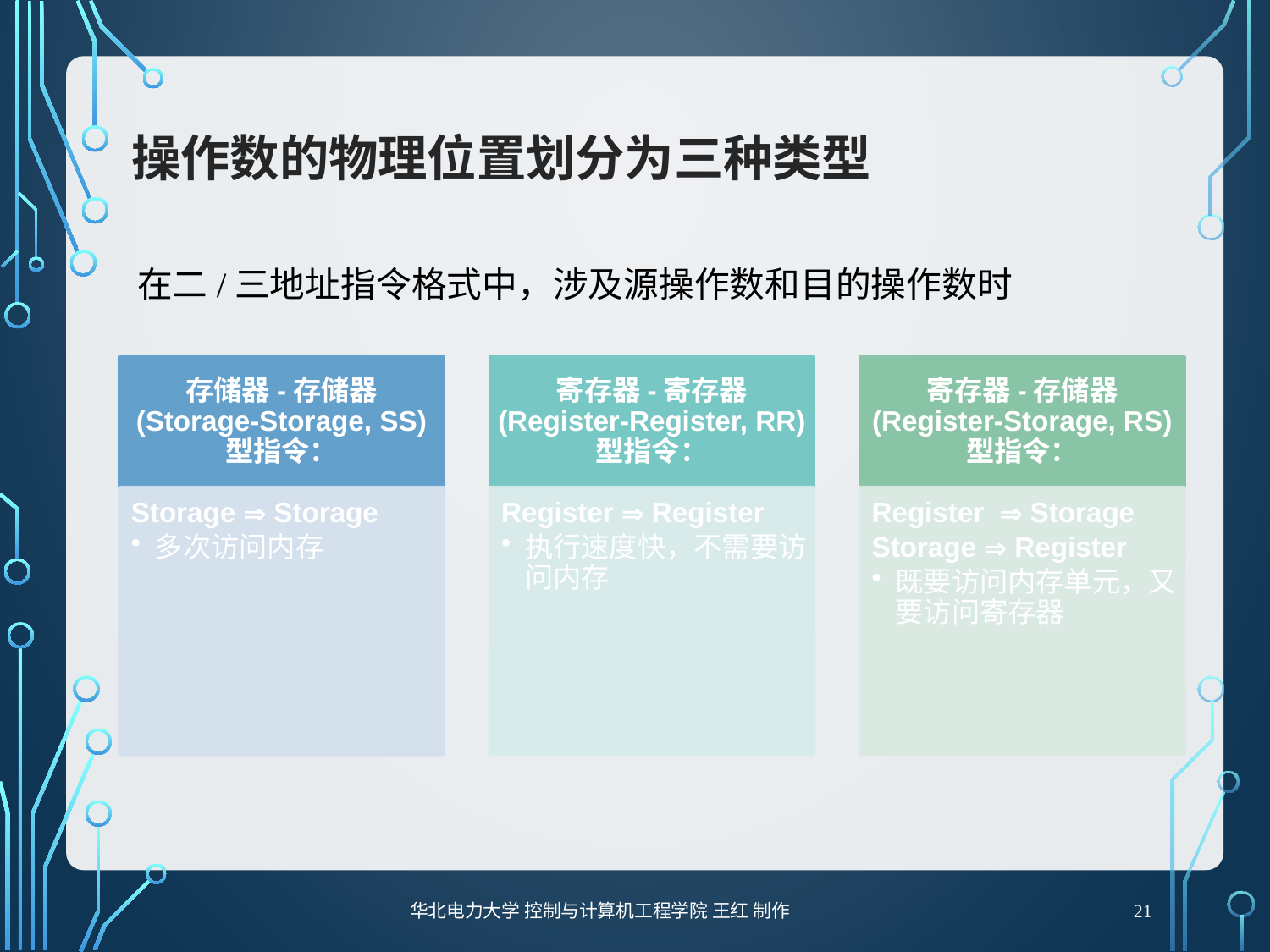

# 操作数的物理位置划分为三种类型
在二/三地址指令格式中，涉及源操作数和目的操作数时
存储器-存储器 (Storage-Storage, SS) 型指令：
Storage ⇒ Storage
多次访问内存
寄存器-寄存器 (Register-Register, RR) 型指令：
Register ⇒ Register
执行速度快，不需要访问内存
寄存器-存储器 (Register-Storage, RS) 型指令：
Register  ⇒ Storage
Storage ⇒ Register
既要访问内存单元，又要访问寄存器
21
华北电力大学 控制与计算机工程学院 王红 制作